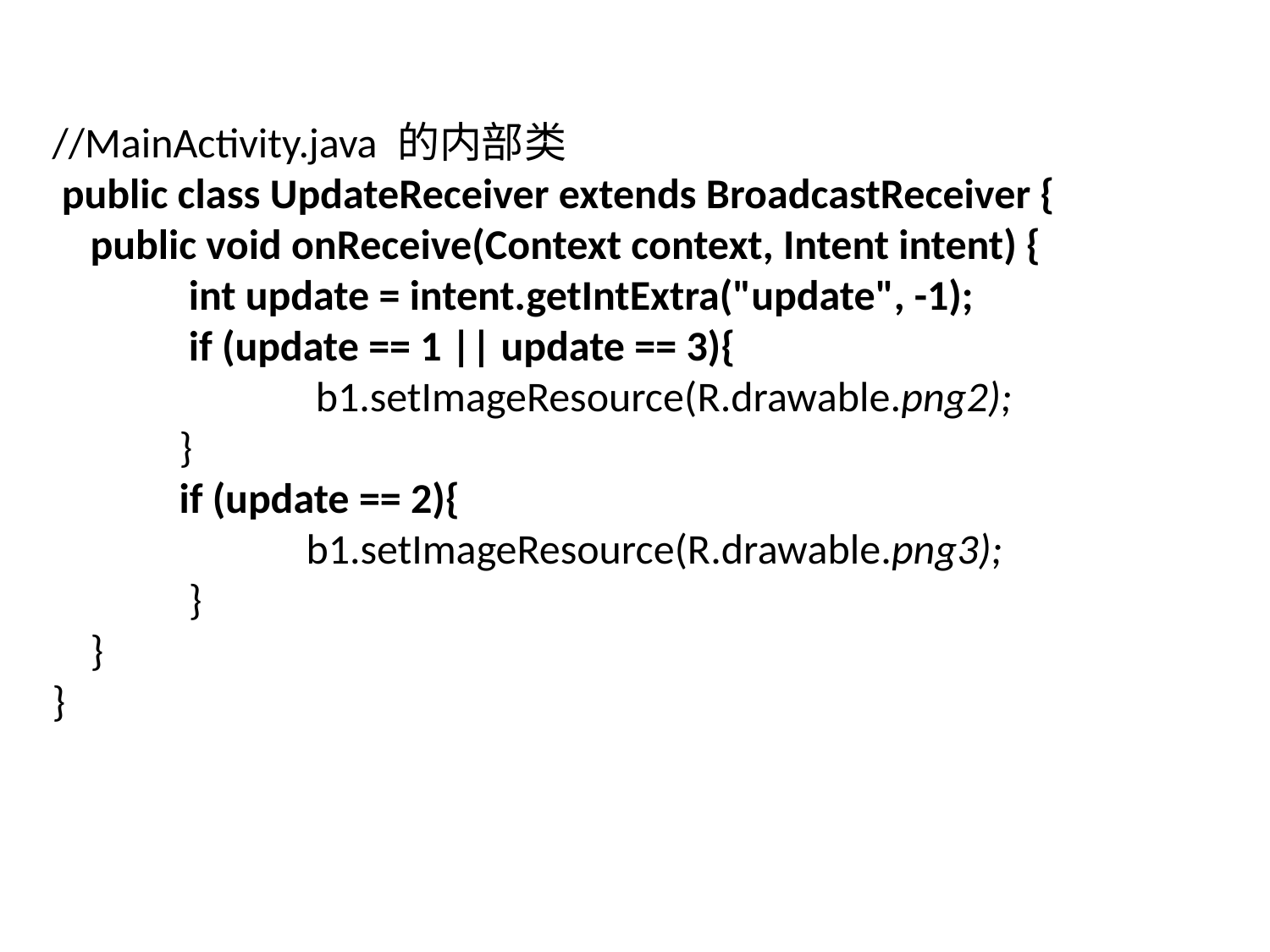

//MainActivity.java 的内部类
 public class UpdateReceiver extends BroadcastReceiver {
    public void onReceive(Context context, Intent intent) {
   	 int update = intent.getIntExtra("update", -1);
   	 if (update == 1 || update == 3){
   		 b1.setImageResource(R.drawable.png2);
    	}
    	if (update == 2){
    		b1.setImageResource(R.drawable.png3);
   	 }
    }
}